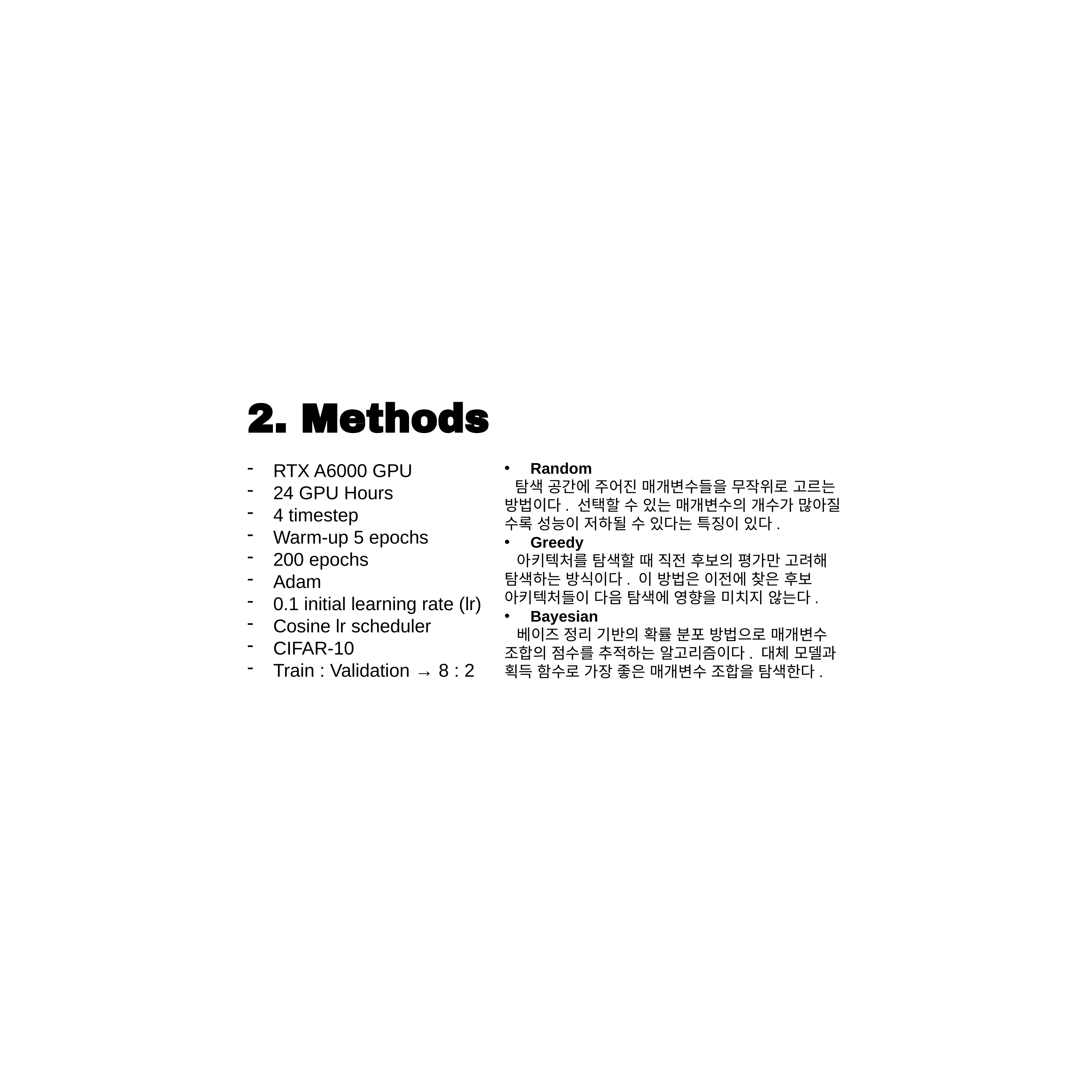

2. Methods
Random
  탐색 공간에 주어진 매개변수들을 무작위로 고르는 방법이다. 선택할 수 있는 매개변수의 개수가 많아질 수록 성능이 저하될 수 있다는 특징이 있다.
Greedy
  아키텍처를 탐색할 때 직전 후보의 평가만 고려해 탐색하는 방식이다. 이 방법은 이전에 찾은 후보 아키텍처들이 다음 탐색에 영향을 미치지 않는다.
Bayesian
  베이즈 정리 기반의 확률 분포 방법으로 매개변수 조합의 점수를 추적하는 알고리즘이다. 대체 모델과 획득 함수로 가장 좋은 매개변수 조합을 탐색한다.
RTX A6000 GPU
24 GPU Hours
4 timestep
Warm-up 5 epochs
200 epochs
Adam
0.1 initial learning rate (lr)
Cosine lr scheduler
CIFAR-10
Train : Validation → 8 : 2